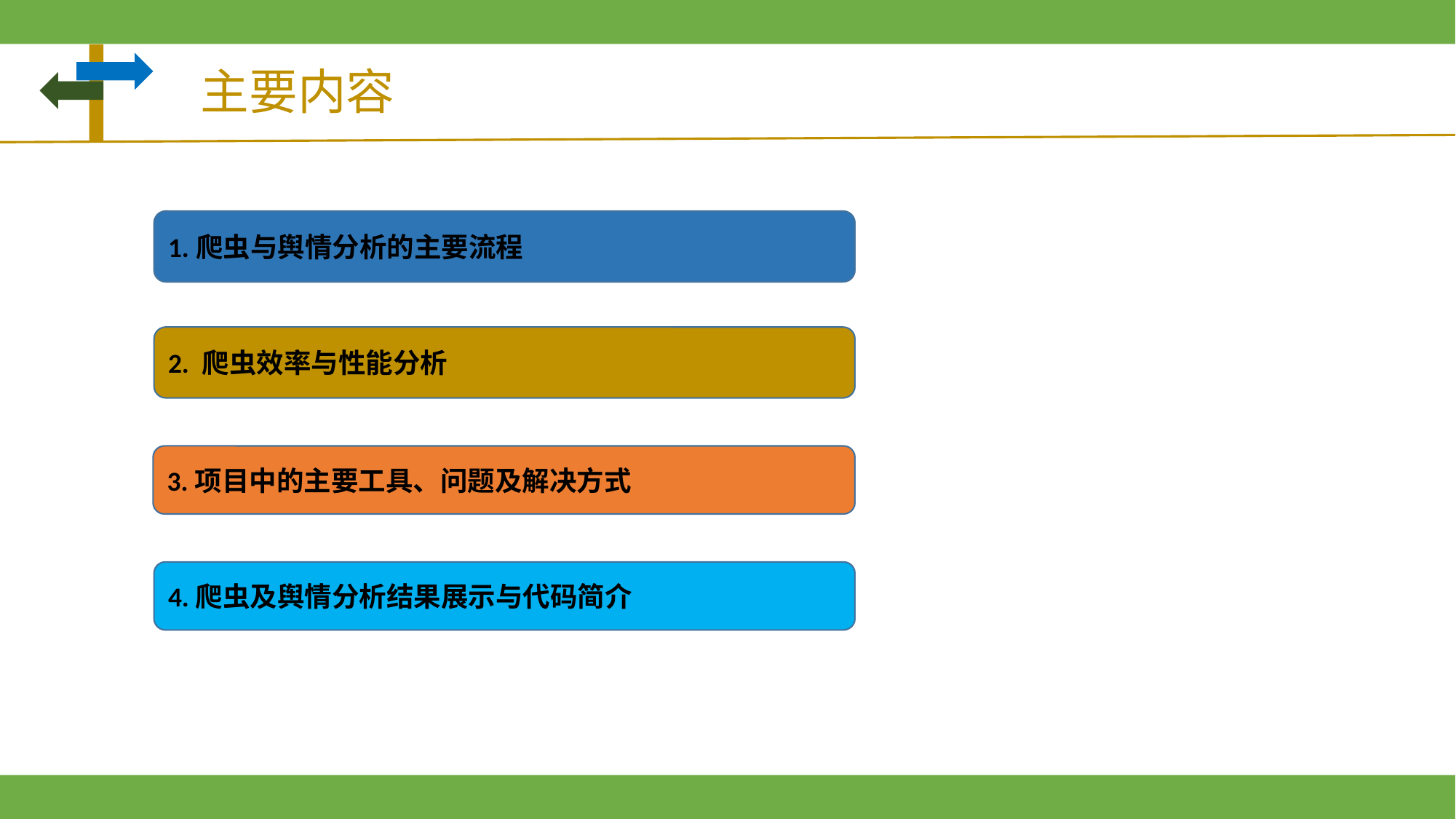

主要内容

1.爬虫与舆情分析的主要流程
2. 爬虫效率与性能分析
3.项目中的主要工具、问题及解决方式
4.爬虫及舆情分析结果展示与代码简介